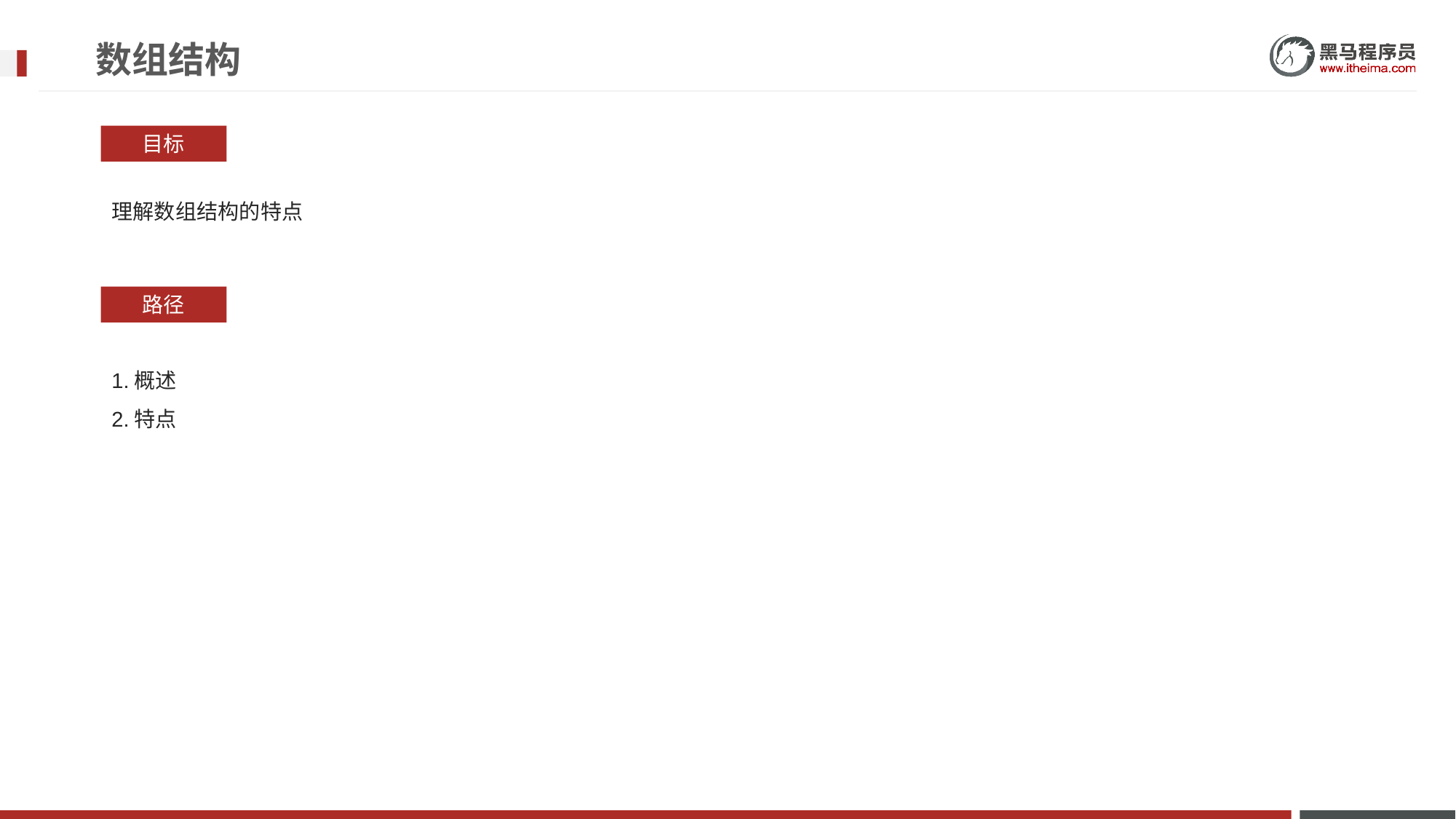

# 数组结构
目标
理解数组结构的特点
路径
1.概述
2.特点